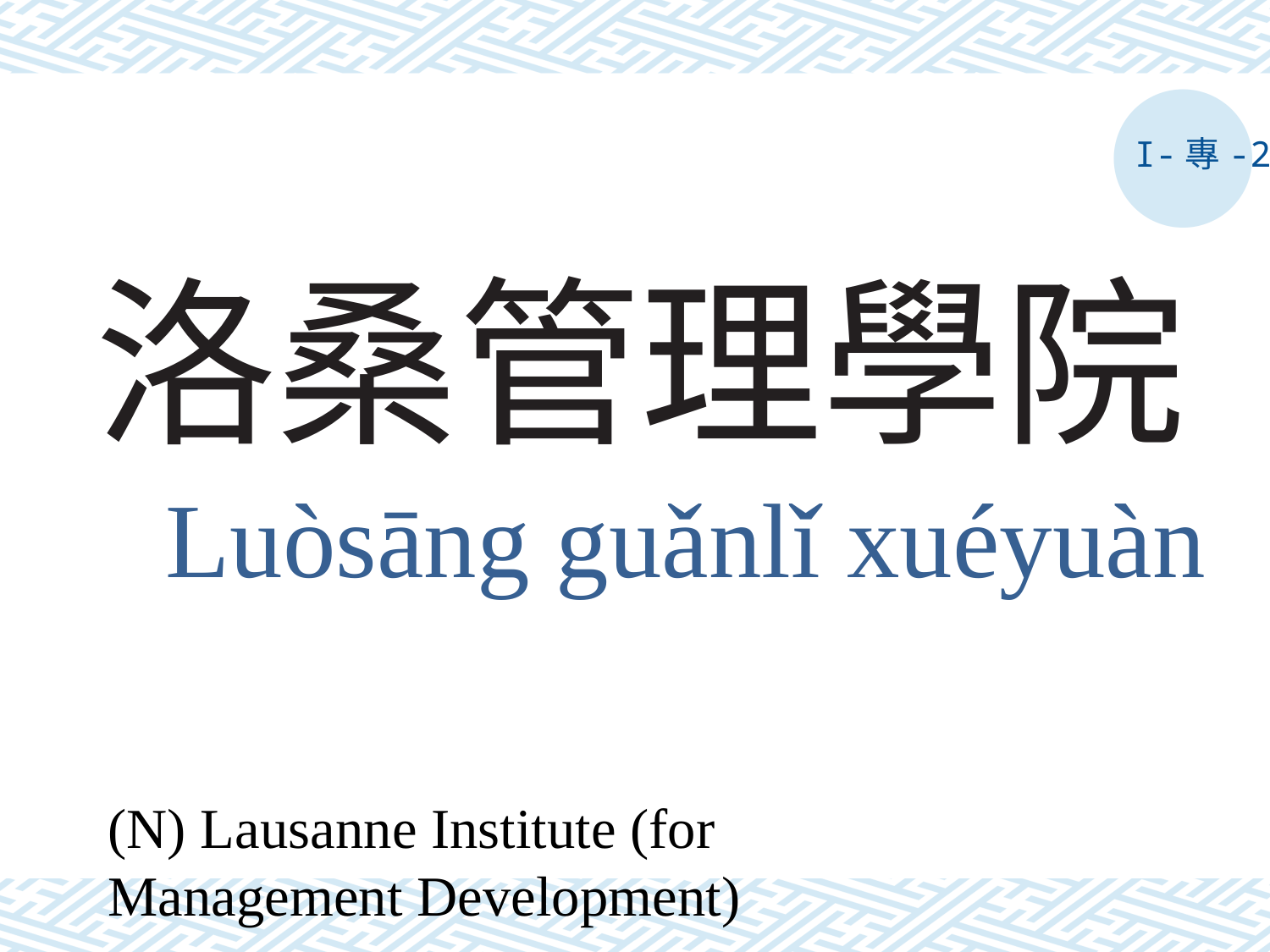

I-專-2

# 洛桑管理學院
Luòsāng guǎnlǐ xuéyuàn
(N) Lausanne Institute (for Management Development)